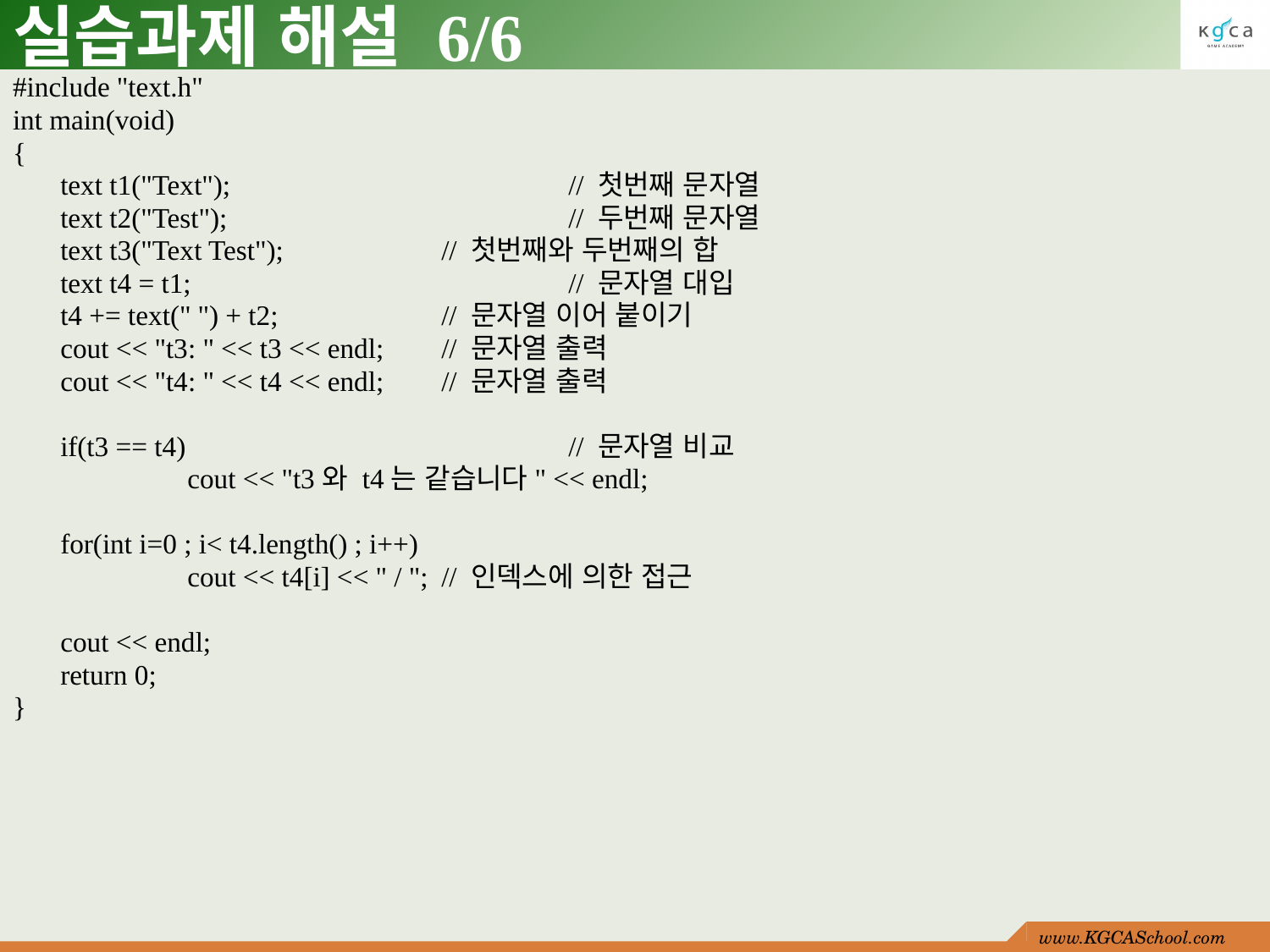

# 실습과제 해설 6/6
#include "text.h"
int main(void)
{
	text t1("Text");			// 첫번째 문자열
	text t2("Test");			// 두번째 문자열
	text t3("Text Test");		// 첫번째와 두번째의 합
	text t4 = t1;			// 문자열 대입
	t4 += text(" ") + t2;		// 문자열 이어 붙이기
	cout << "t3: " << t3 << endl;	// 문자열 출력
	cout << "t4: " << t4 << endl;	// 문자열 출력

	if(t3 == t4)				// 문자열 비교
		cout << "t3와 t4는 같습니다" << endl;

	for(int i=0 ; i< t4.length() ; i++)
		cout << t4[i] << " / ";	// 인덱스에 의한 접근

	cout << endl;
	return 0;
}